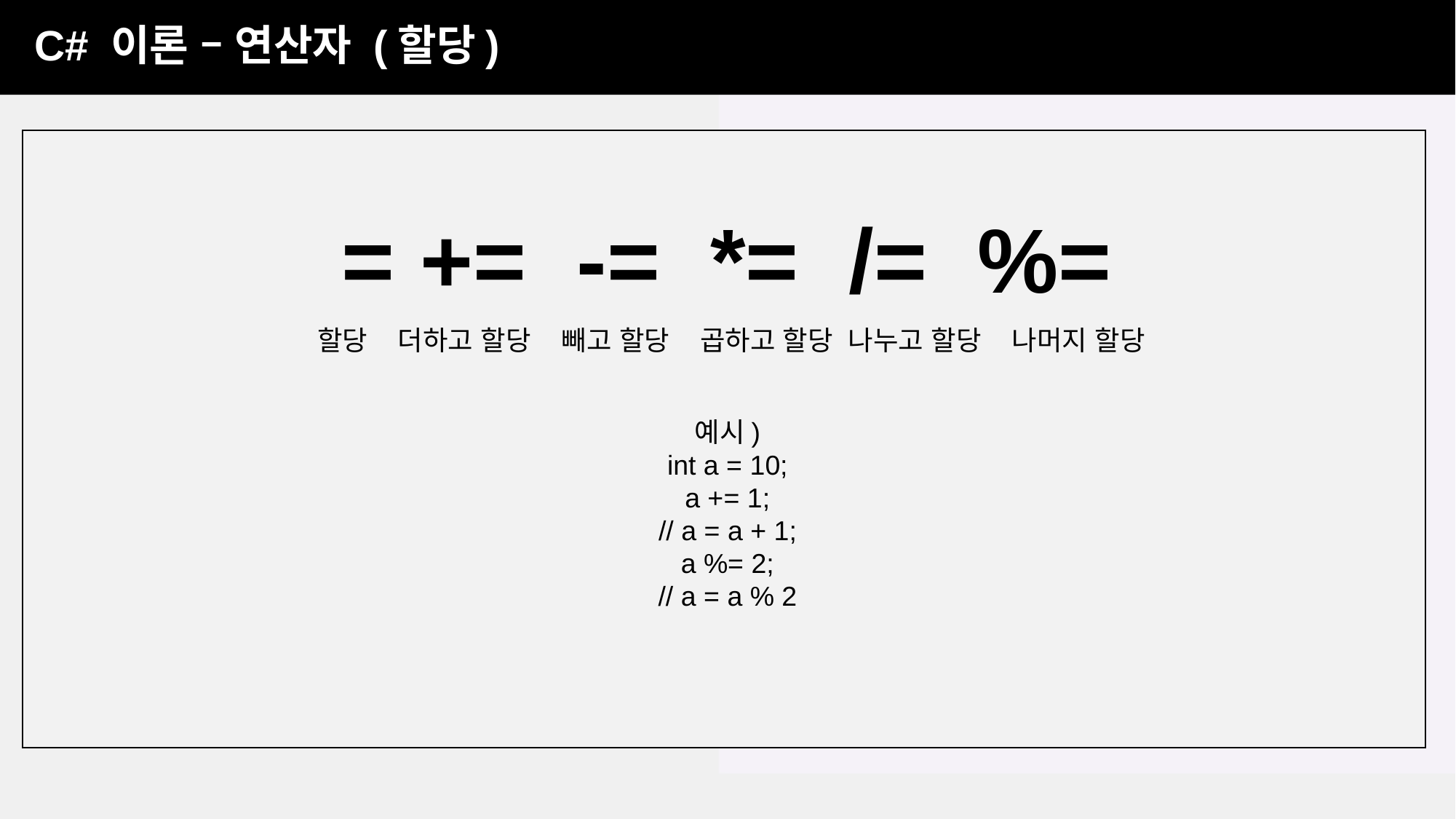

C# 이론 – 연산자 (할당)
= +=  -=  *=  /=  %=
할당    더하고 할당    빼고 할당    곱하고 할당  나누고 할당    나머지 할당
예시)
int a = 10;
a += 1;
// a = a + 1;
a %= 2;
// a = a % 2